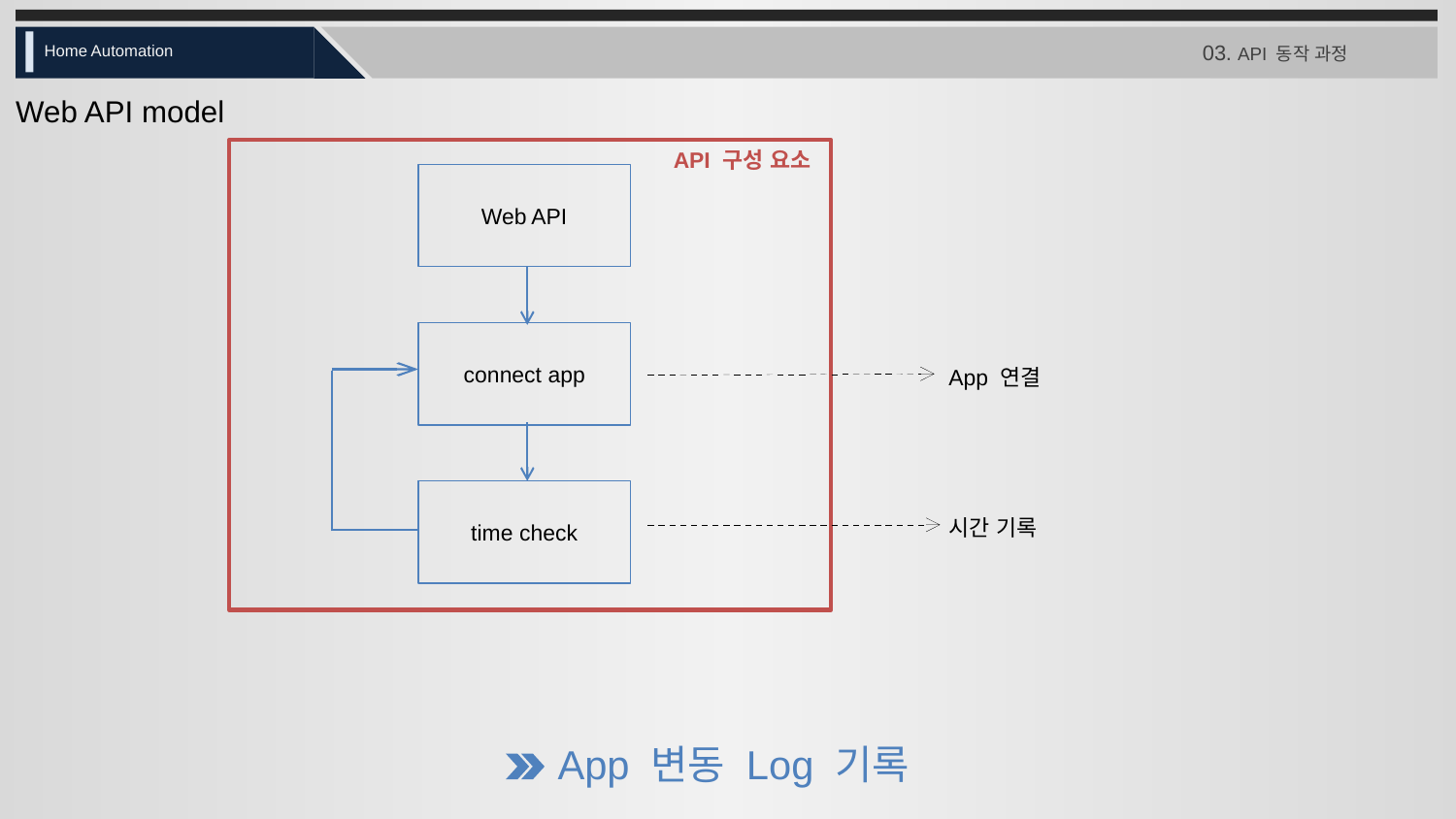

03. API 동작 과정
Home Automation
Web API model
API 구성 요소

Web API
connect app
App 연결
time check
시간 기록
App 변동 Log 기록